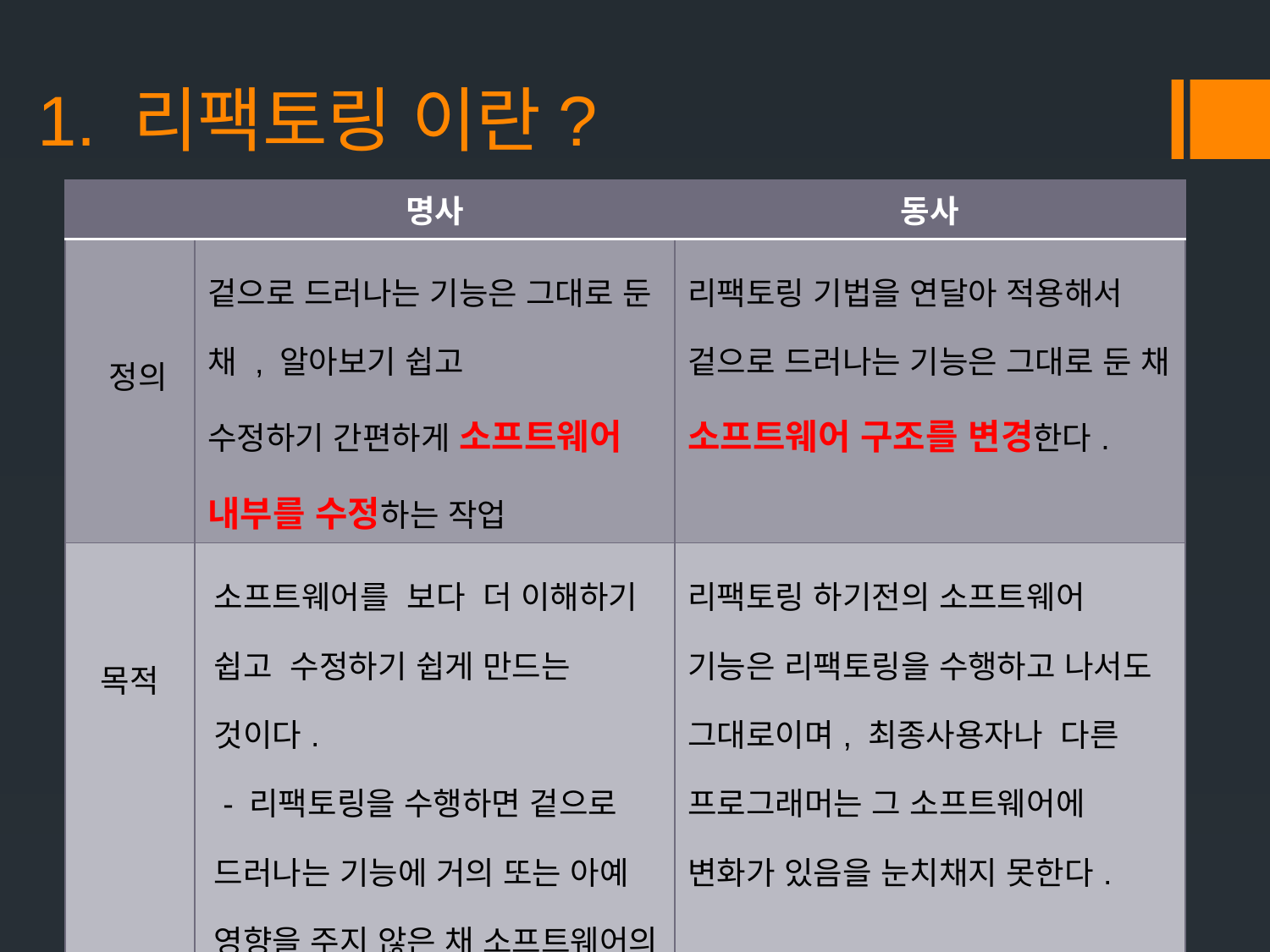

# 1. 리팩토링 이란?
|  | 명사 | 동사 |
| --- | --- | --- |
| 정의 | 겉으로 드러나는 기능은 그대로 둔 채 , 알아보기 쉽고 수정하기 간편하게 소프트웨어 내부를 수정하는 작업 | 리팩토링 기법을 연달아 적용해서 겉으로 드러나는 기능은 그대로 둔 채 소프트웨어 구조를 변경한다. |
| 목적 | 소프트웨어를 보다 더 이해하기 쉽고 수정하기 쉽게 만드는 것이다. - 리팩토링을 수행하면 겉으로 드러나는 기능에 거의 또는 아예 영향을 주지 않은 채 소프트웨어의 각종 기능을 변경할 수 있다. | 리팩토링 하기전의 소프트웨어 기능은 리팩토링을 수행하고 나서도 그대로이며, 최종사용자나 다른 프로그래머는 그 소프트웨어에 변화가 있음을 눈치채지 못한다. |